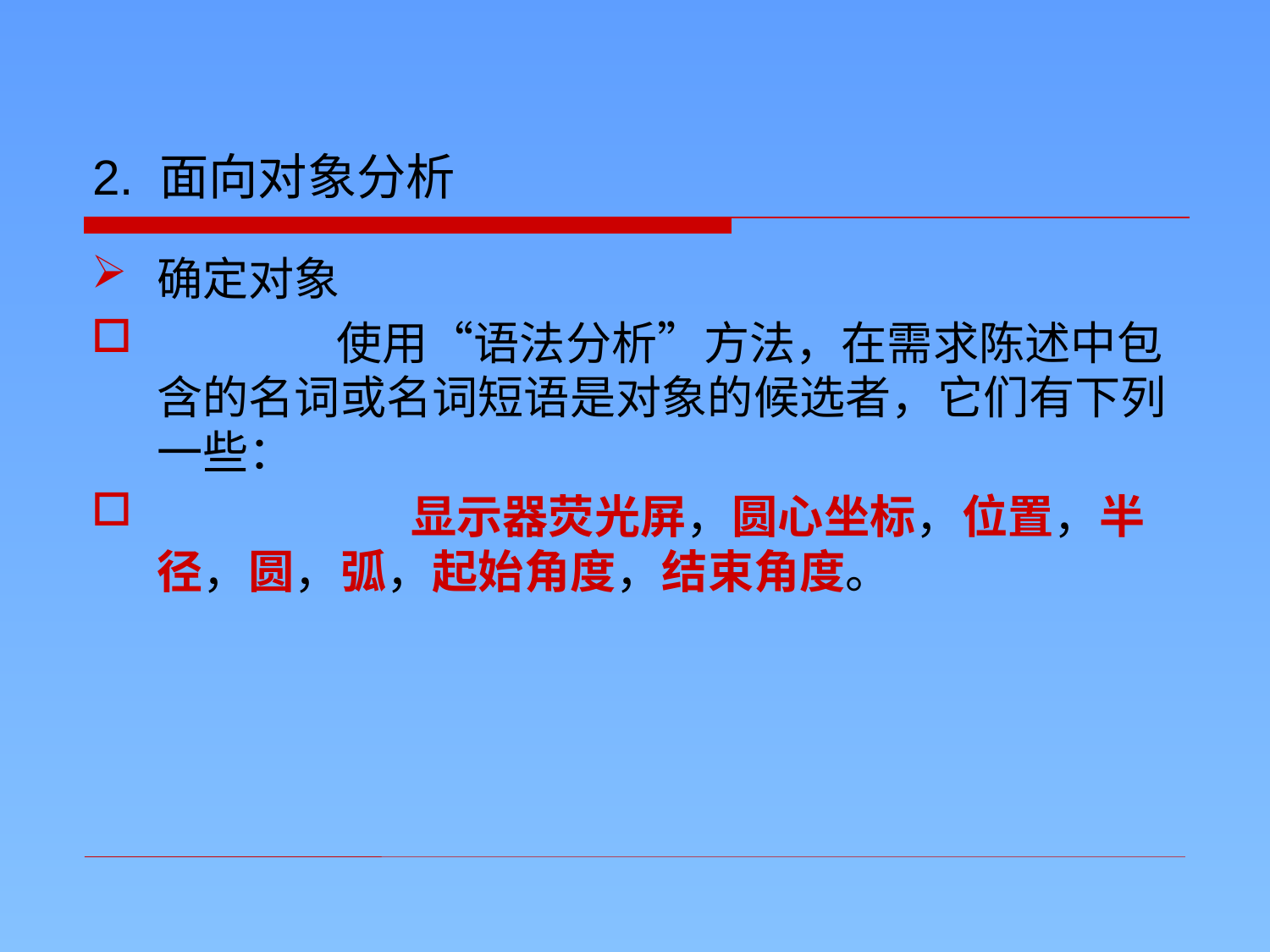

2. 面向对象分析
确定对象
	    使用“语法分析”方法，在需求陈述中包含的名词或名词短语是对象的候选者，它们有下列一些：
 		显示器荧光屏，圆心坐标，位置，半径，圆，弧，起始角度，结束角度。